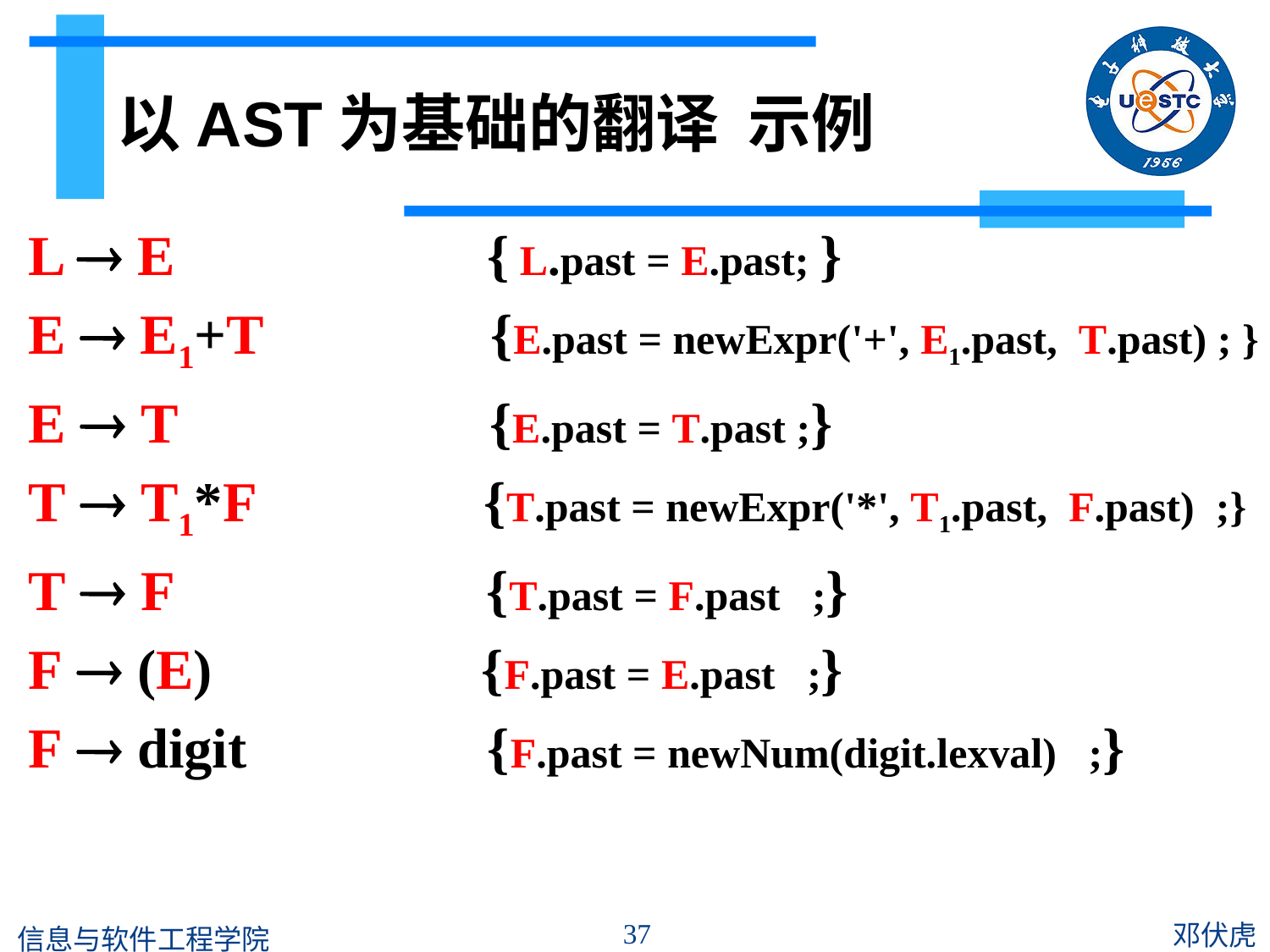

# 以AST为基础的翻译  示例
L → E                      { L.past = E.past; }
E → E1+T                {E.past = newExpr('+', E1.past,  T.past) ; }
E → T                      {E.past = T.past ;}
T → T1*F                {T.past = newExpr('*', T1.past,  F.past)  ;}
T → F                      {T.past = F.past   ;}
F → (E)                   {F.past = E.past   ;}
F → digit                 {F.past = newNum(digit.lexval)   ;}
37
邓伏虎
信息与软件工程学院